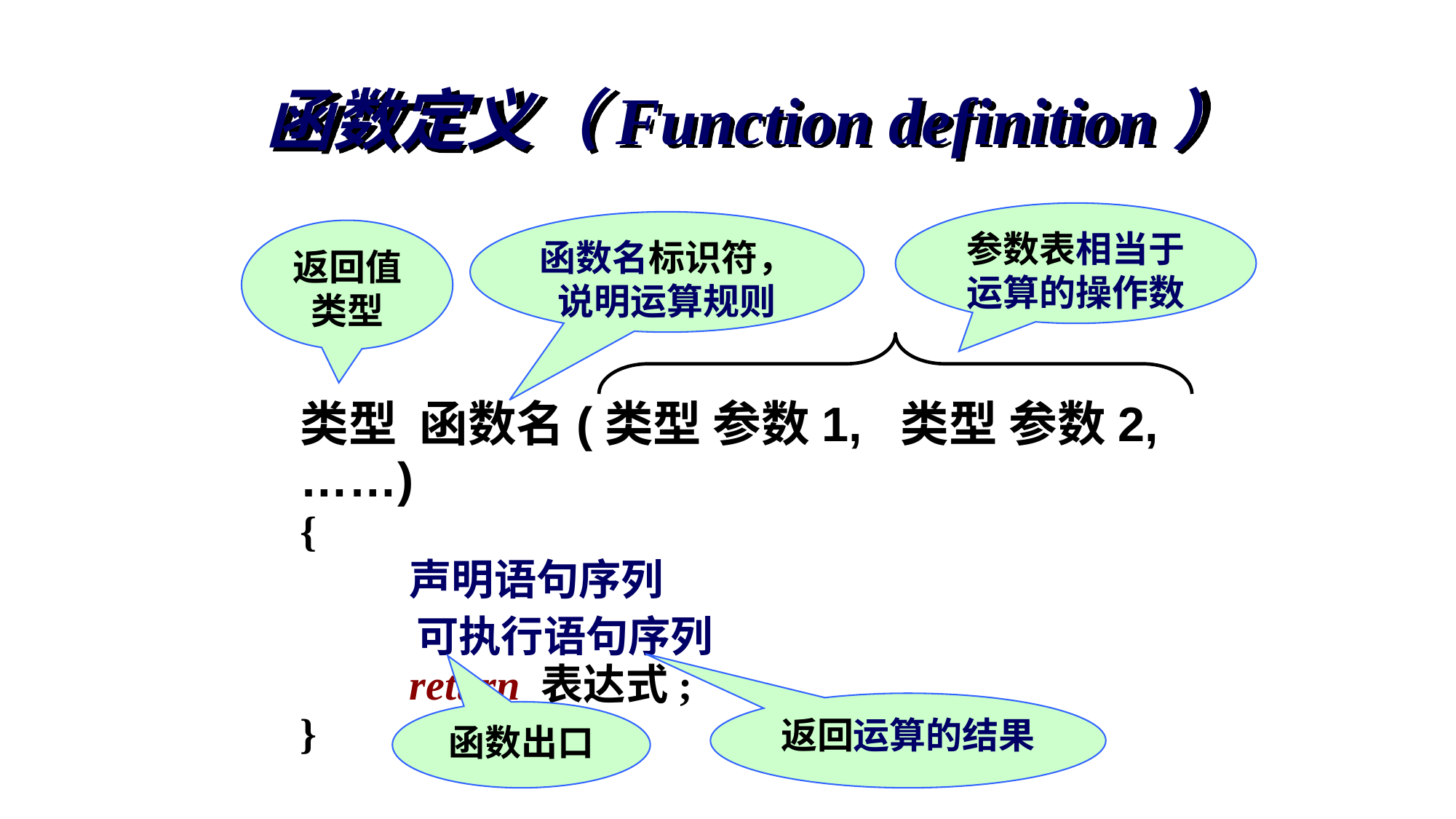

函数定义（Function definition）
参数表相当于运算的操作数
函数名标识符，说明运算规则
返回值类型
类型  函数名(类型 参数1,  类型 参数2, ……)
{
	声明语句序列
           可执行语句序列
	return 表达式;
}
返回运算的结果
函数出口